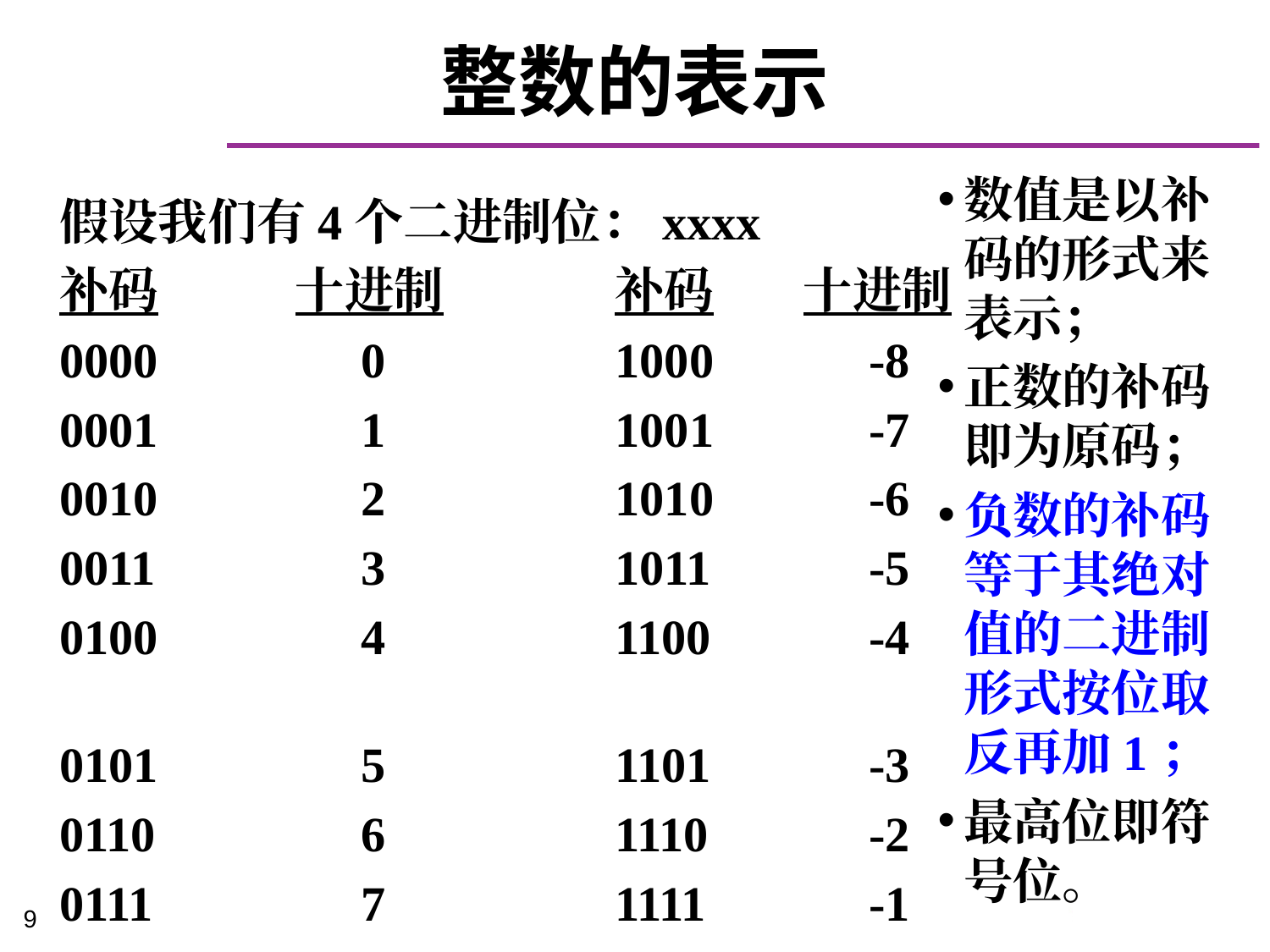

# 整数的表示
数值是以补码的形式来表示；
正数的补码即为原码；
负数的补码等于其绝对值的二进制形式按位取反再加1；
最高位即符号位。
假设我们有4个二进制位：xxxx
补码	     十进制		补码	     十进制
0000		0		1000		-8
0001		1		1001		-7
0010		2		1010		-6
0011		3		1011		-5
0100		4		1100		-4
0101		5		1101		-3
0110		6		1110		-2
0111		7		1111		-1
9